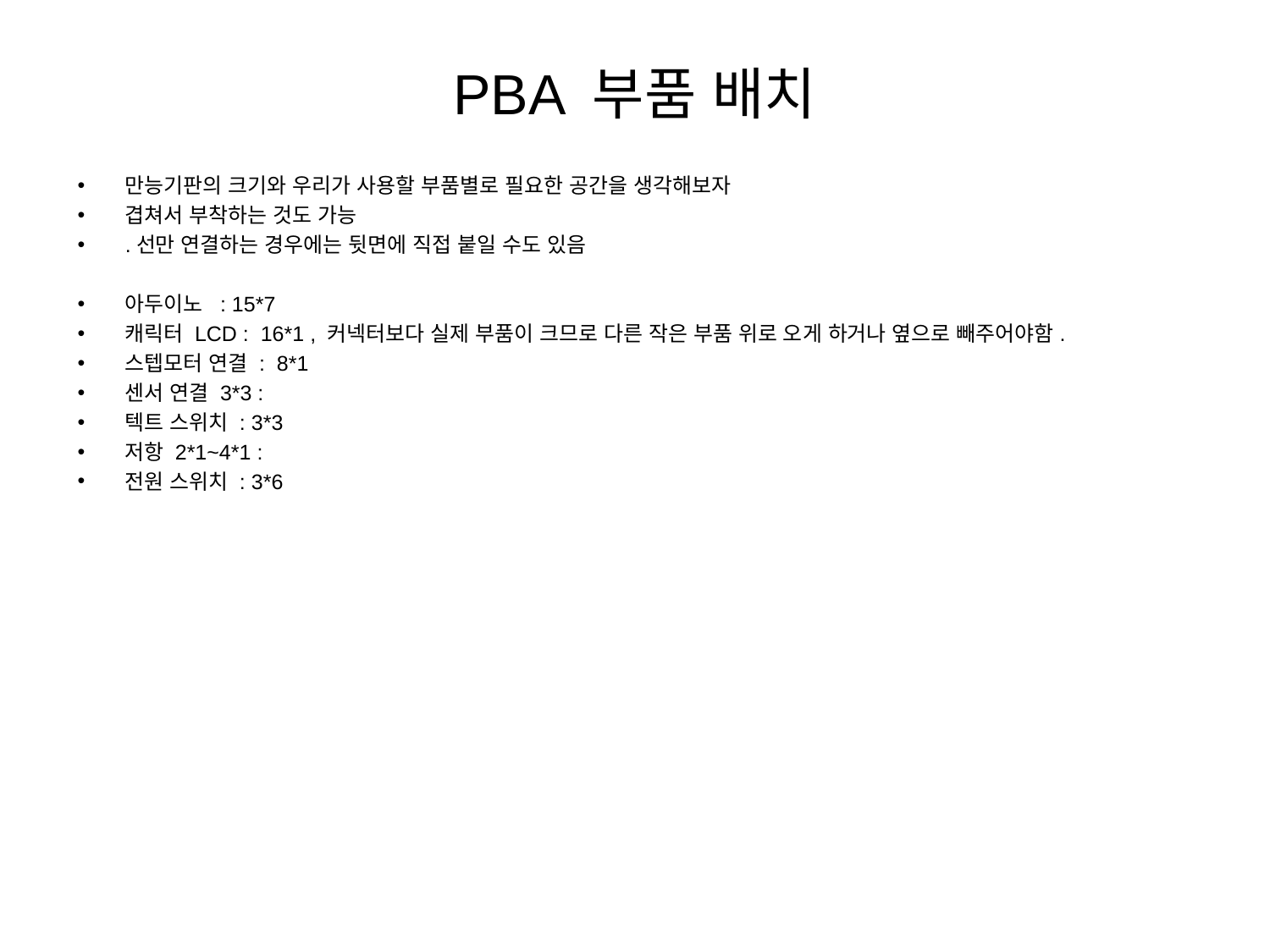

# PBA 부품 배치
만능기판의 크기와 우리가 사용할 부품별로 필요한 공간을 생각해보자
겹쳐서 부착하는 것도 가능
.선만 연결하는 경우에는 뒷면에 직접 붙일 수도 있음

아두이노  : 15*7
캐릭터 LCD :  16*1 , 커넥터보다 실제 부품이 크므로 다른 작은 부품 위로 오게 하거나 옆으로 빼주어야함.
스텝모터 연결 :  8*1
센서 연결 3*3 :
텍트 스위치 : 3*3
저항 2*1~4*1 :
전원 스위치 : 3*6